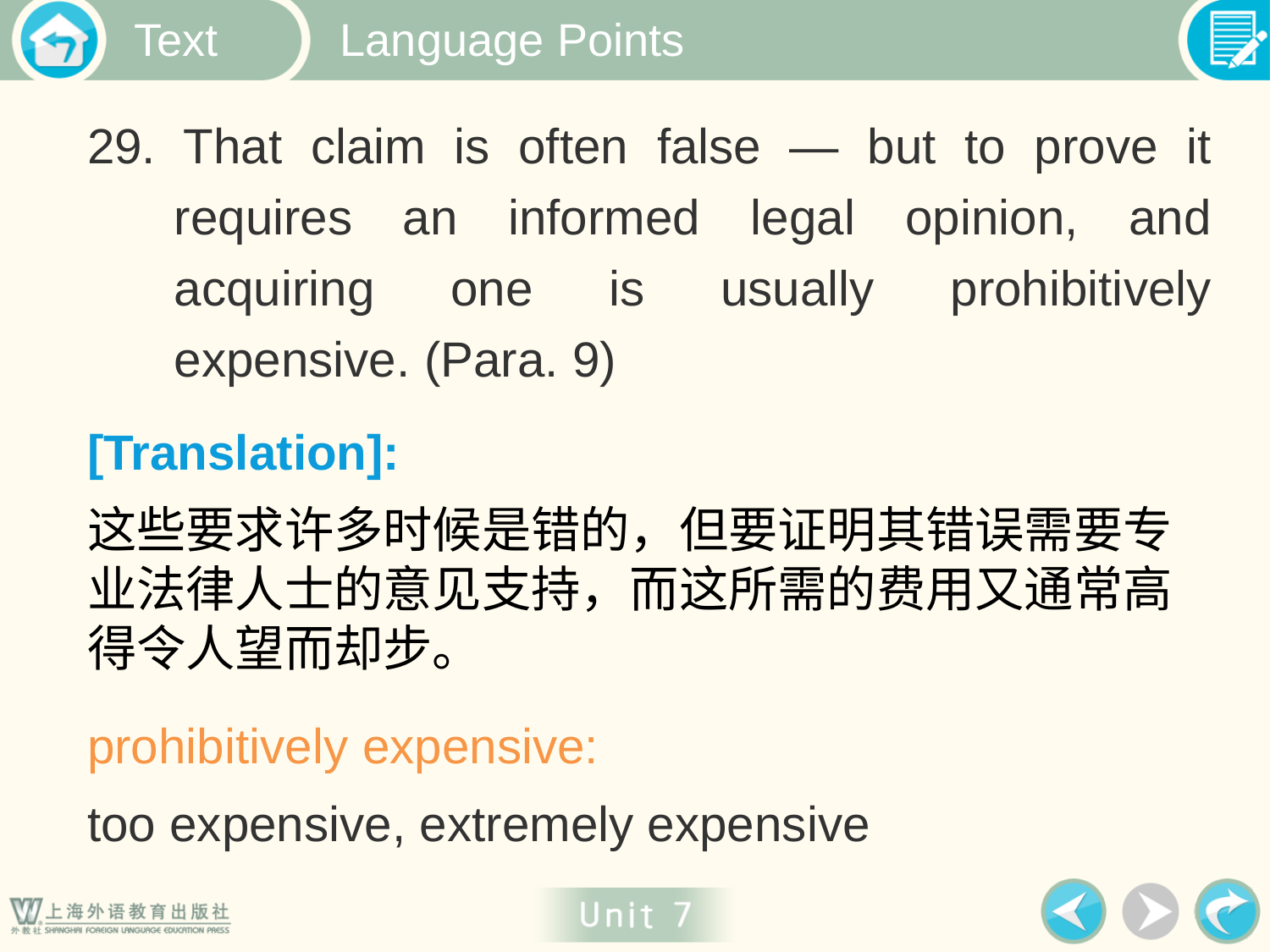

Language Points

29. That claim is often false — but to prove it requires an informed legal opinion, and acquiring one is usually prohibitively expensive. (Para. 9)
[Translation]:
这些要求许多时候是错的，但要证明其错误需要专
业法律人士的意见支持，而这所需的费用又通常高得令人望而却步。
prohibitively expensive:
too expensive, extremely expensive